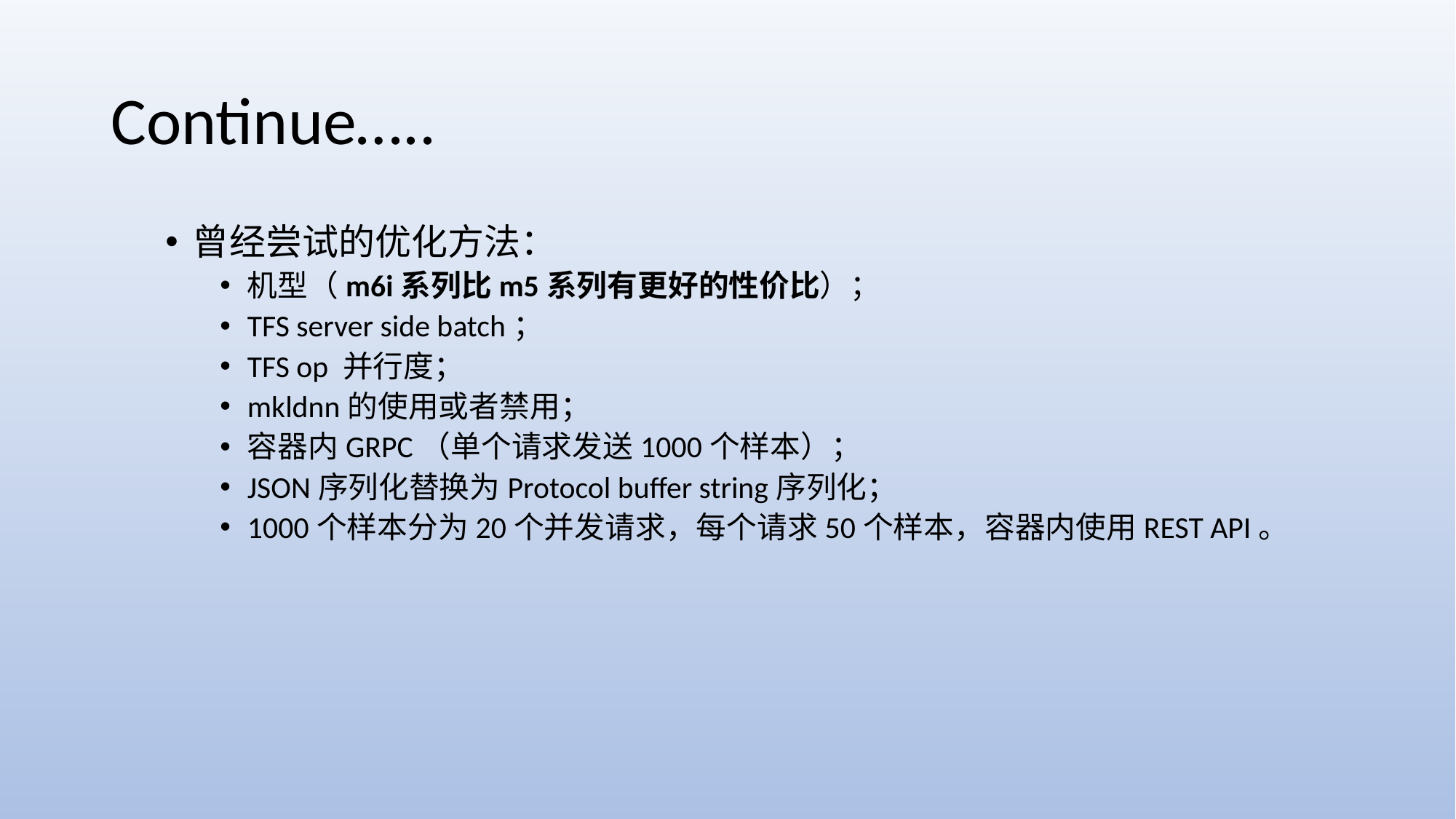

# Continue…..
曾经尝试的优化方法：
机型（m6i系列比m5系列有更好的性价比）；
TFS server side batch；
TFS op 并行度；
mkldnn的使用或者禁用；
容器内GRPC（单个请求发送1000个样本）；
JSON序列化替换为Protocol buffer string序列化；
1000个样本分为20个并发请求，每个请求50个样本，容器内使用REST API。